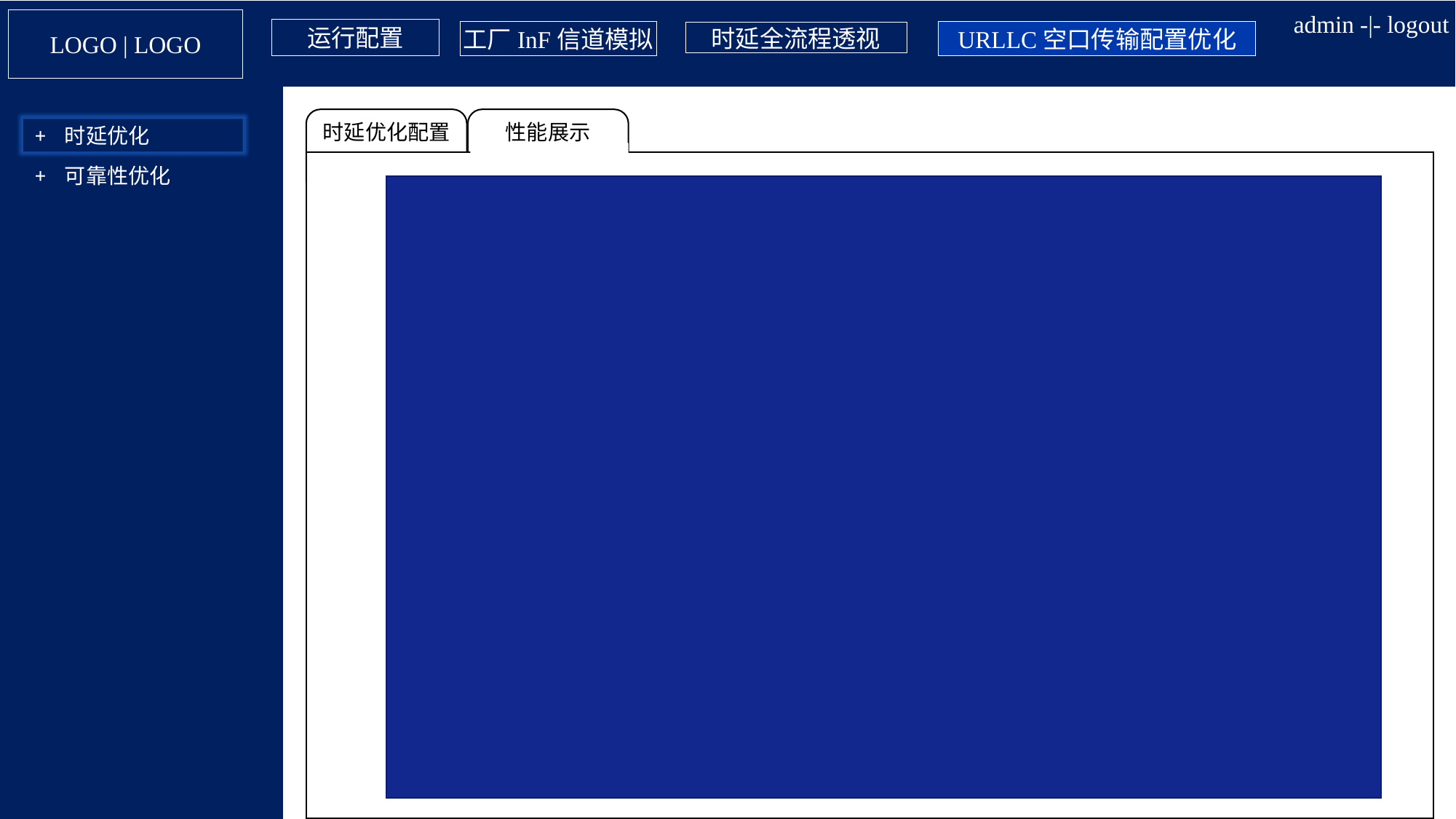

admin -|- logout
LOGO | LOGO
运行配置
工厂InF信道模拟
URLLC空口传输配置优化
时延全流程透视

时延优化配置
性能展示
+ 时延优化

+ 可靠性优化